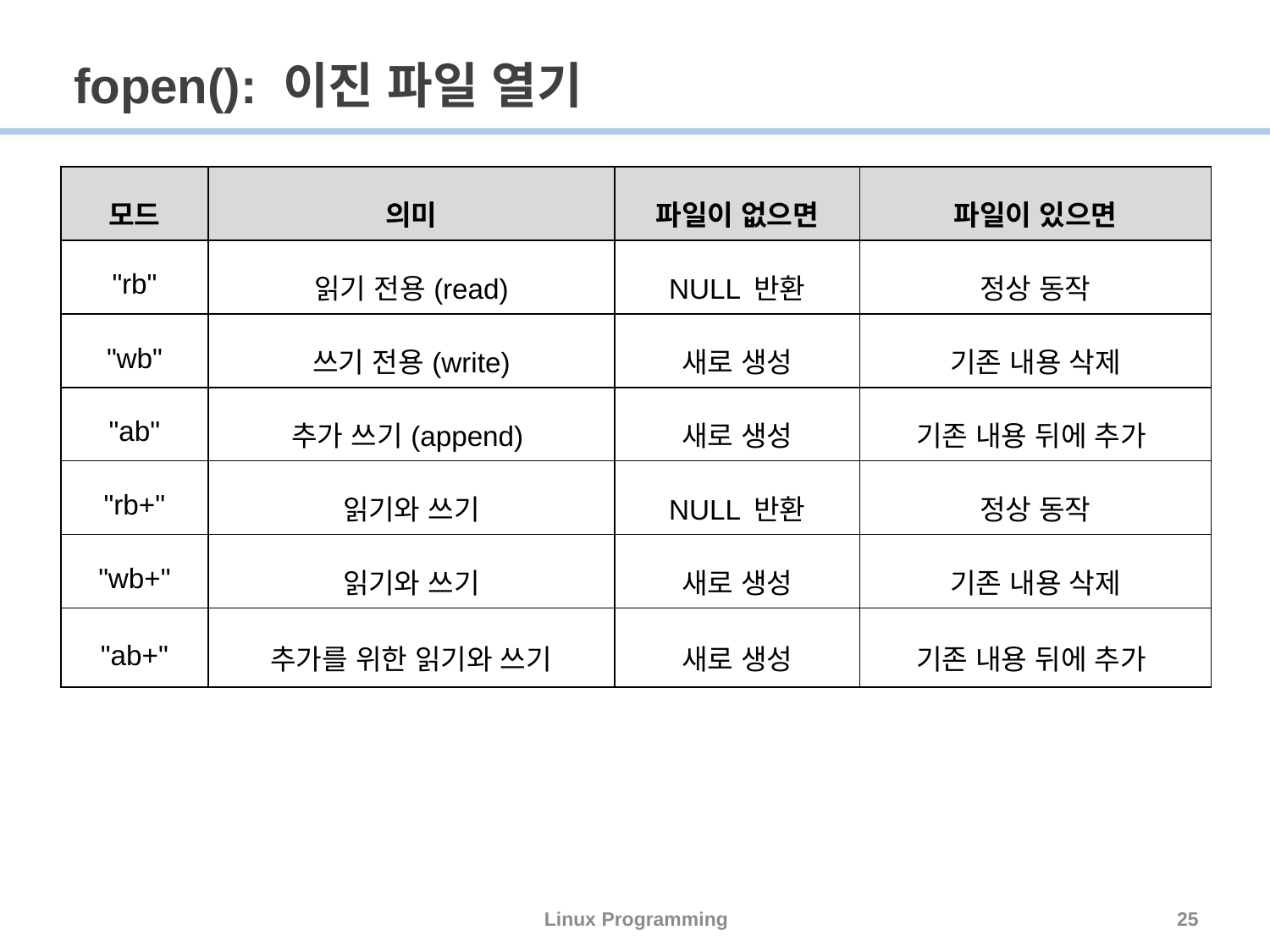

# fopen(): 이진 파일 열기
| 모드 | 의미 | 파일이 없으면 | 파일이 있으면 |
| --- | --- | --- | --- |
| "rb" | 읽기 전용(read) | NULL 반환 | 정상 동작 |
| "wb" | 쓰기 전용(write) | 새로 생성 | 기존 내용 삭제 |
| "ab" | 추가 쓰기(append) | 새로 생성 | 기존 내용 뒤에 추가 |
| "rb+" | 읽기와 쓰기 | NULL 반환 | 정상 동작 |
| "wb+" | 읽기와 쓰기 | 새로 생성 | 기존 내용 삭제 |
| "ab+" | 추가를 위한 읽기와 쓰기 | 새로 생성 | 기존 내용 뒤에 추가 |
Linux Programming
25